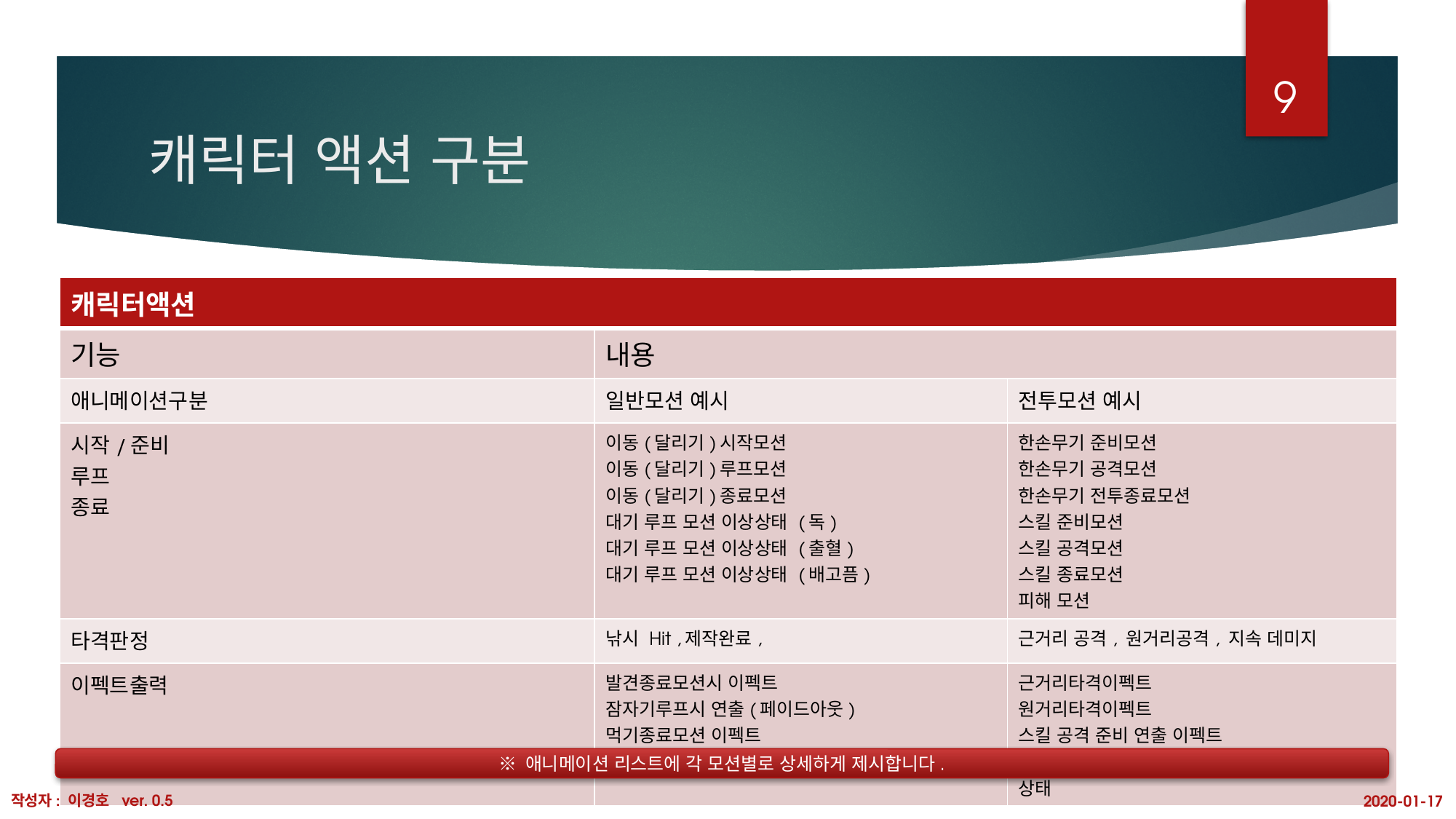

9
# 캐릭터 액션 구분
| 캐릭터액션 |  |  |
| --- | --- | --- |
| 기능 | 내용 |  |
| 애니메이션구분 | 일반모션 예시 | 전투모션 예시 |
| 시작/준비 루프 종료 | 이동(달리기)시작모션 이동(달리기)루프모션 이동(달리기)종료모션 대기 루프 모션 이상상태 (독) 대기 루프 모션 이상상태 (출혈) 대기 루프 모션 이상상태 (배고픔) | 한손무기 준비모션 한손무기 공격모션 한손무기 전투종료모션 스킬 준비모션 스킬 공격모션 스킬 종료모션 피해 모션 |
| 타격판정 | 낚시 Hit ,제작완료, | 근거리 공격, 원거리공격, 지속 데미지 |
| 이펙트출력 | 발견종료모션시 이펙트 잠자기루프시 연출(페이드아웃) 먹기종료모션 이펙트 낚시 Hit모션 이펙트 | 근거리타격이펙트 원거리타격이펙트 스킬 공격 준비 연출 이펙트 스킬 공격 모션 연출 이펙트 상태 |
※ 애니메이션 리스트에 각 모션별로 상세하게 제시합니다.
작성자: 이경호  ver. 0.5
2020-01-17